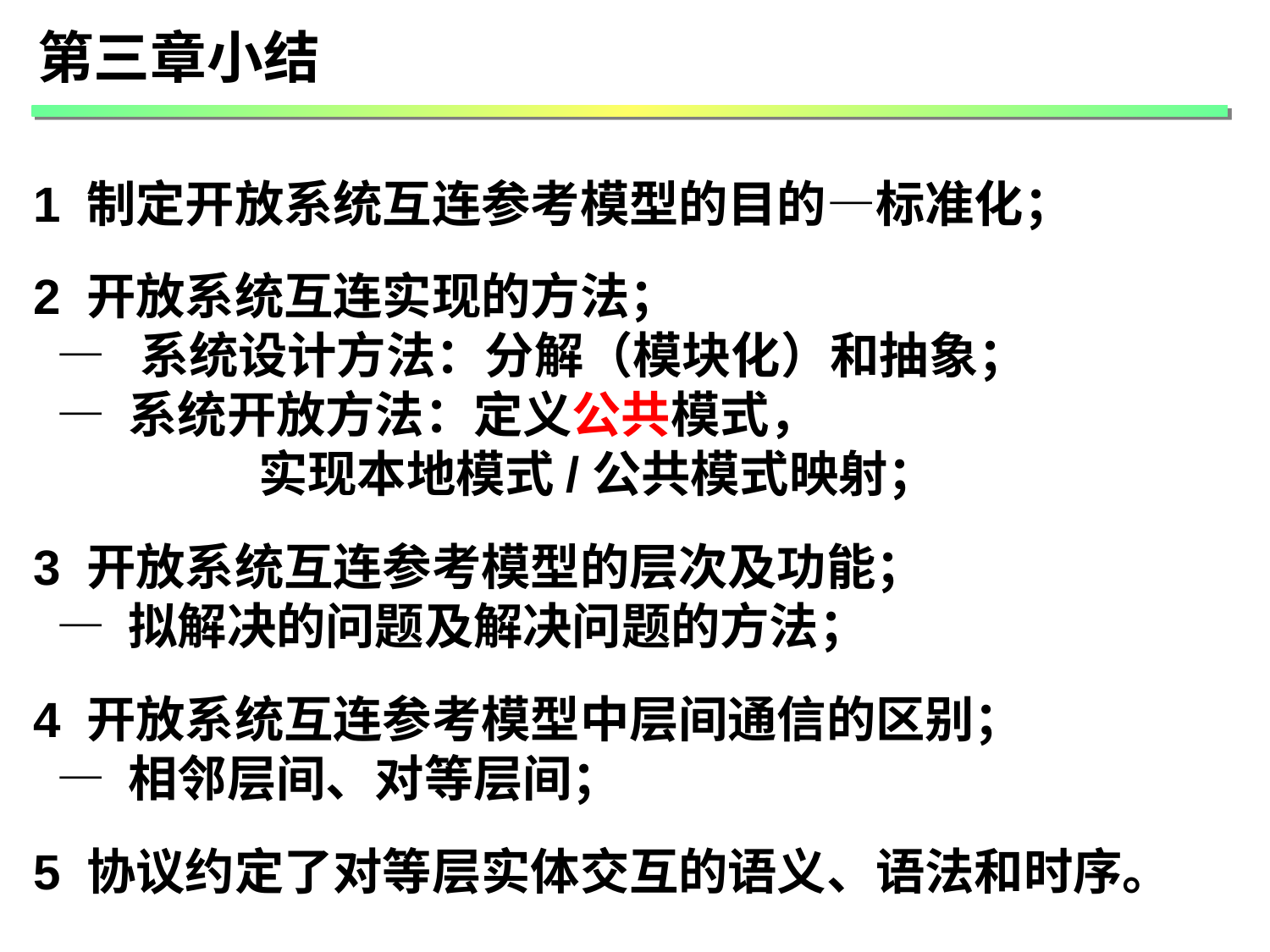

第三章小结

1 制定开放系统互连参考模型的目的—标准化；

2 开放系统互连实现的方法；
  —  系统设计方法：分解（模块化）和抽象；
  — 系统开放方法：定义公共模式，
                   实现本地模式/公共模式映射；

3 开放系统互连参考模型的层次及功能；
  — 拟解决的问题及解决问题的方法；

4 开放系统互连参考模型中层间通信的区别；
  — 相邻层间、对等层间；

5 协议约定了对等层实体交互的语义、语法和时序。